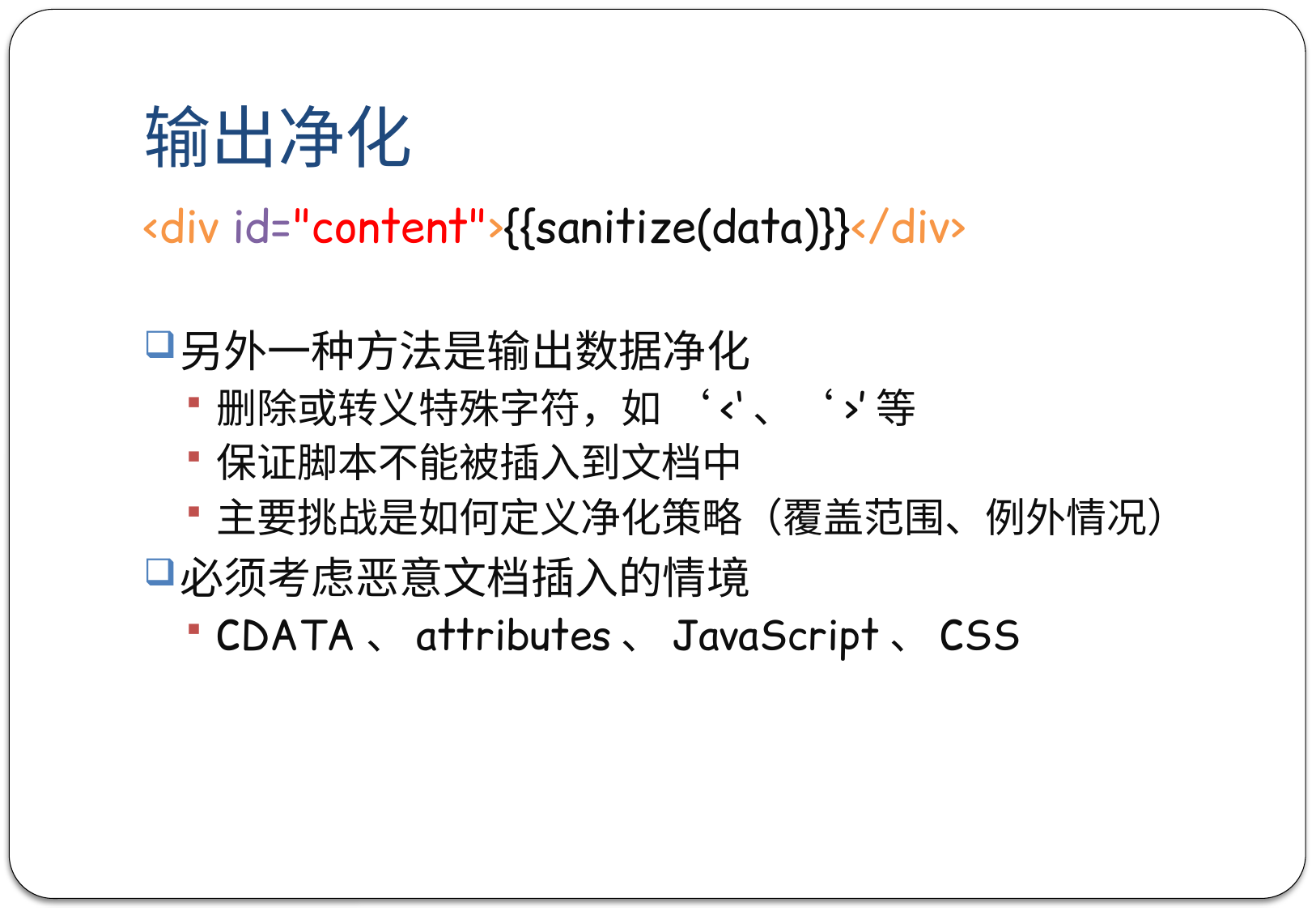

# 输出净化
<div id="content">{{sanitize(data)}}</div>

另外一种方法是输出数据净化
删除或转义特殊字符，如 ‘<‘、‘>’等
保证脚本不能被插入到文档中
主要挑战是如何定义净化策略（覆盖范围、例外情况）
必须考虑恶意文档插入的情境
CDATA、attributes、JavaScript、CSS